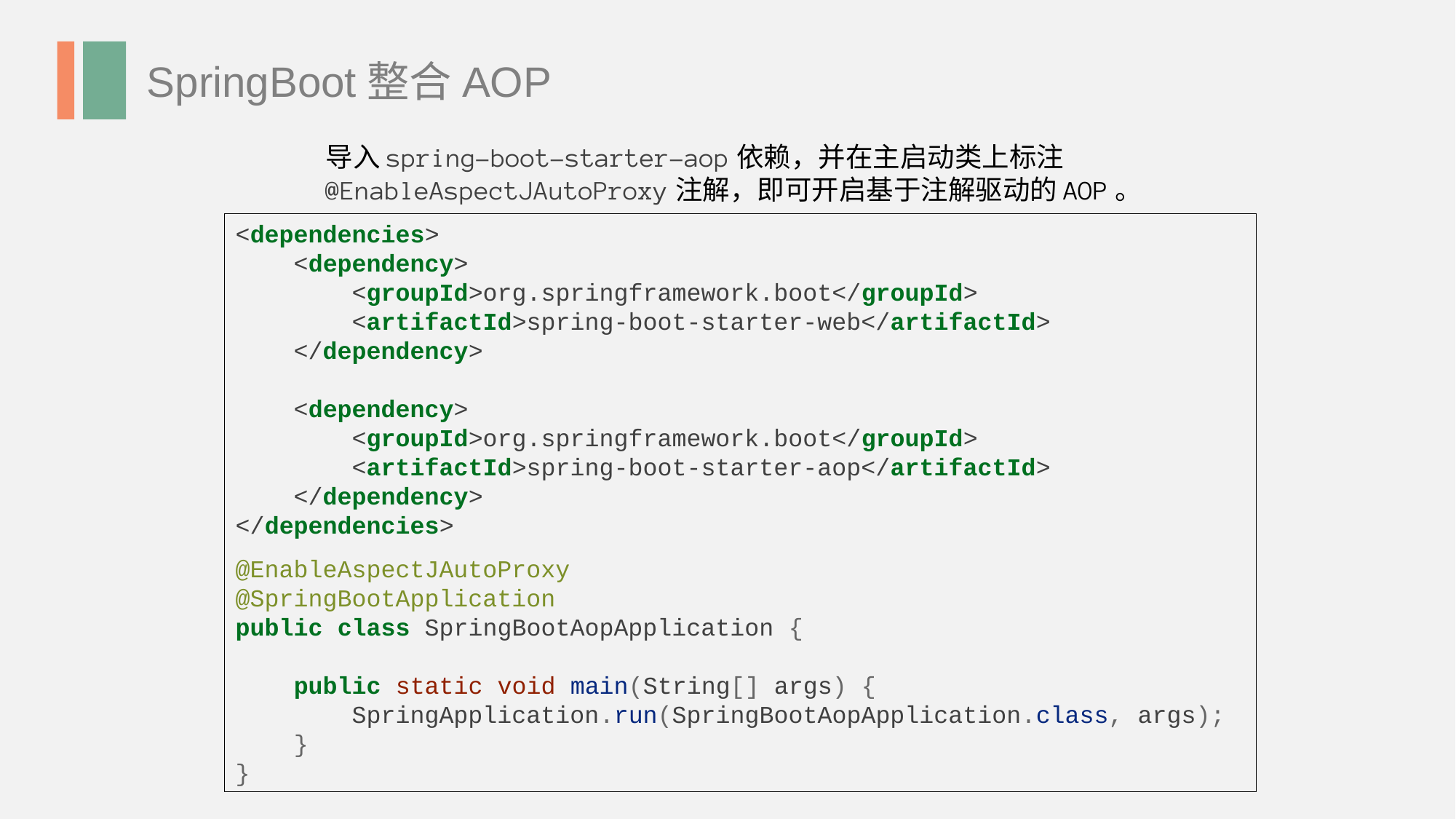

SpringBoot整合AOP
导入spring-boot-starter-aop依赖，并在主启动类上标注@EnableAspectJAutoProxy注解，即可开启基于注解驱动的AOP。
<dependencies>
    <dependency>
        <groupId>org.springframework.boot</groupId>
        <artifactId>spring-boot-starter-web</artifactId>
    </dependency>
    <dependency>
        <groupId>org.springframework.boot</groupId>
        <artifactId>spring-boot-starter-aop</artifactId>
    </dependency>
</dependencies>
@EnableAspectJAutoProxy
@SpringBootApplication
public class SpringBootAopApplication {
    public static void main(String[] args) {
        SpringApplication.run(SpringBootAopApplication.class, args);
    }
}